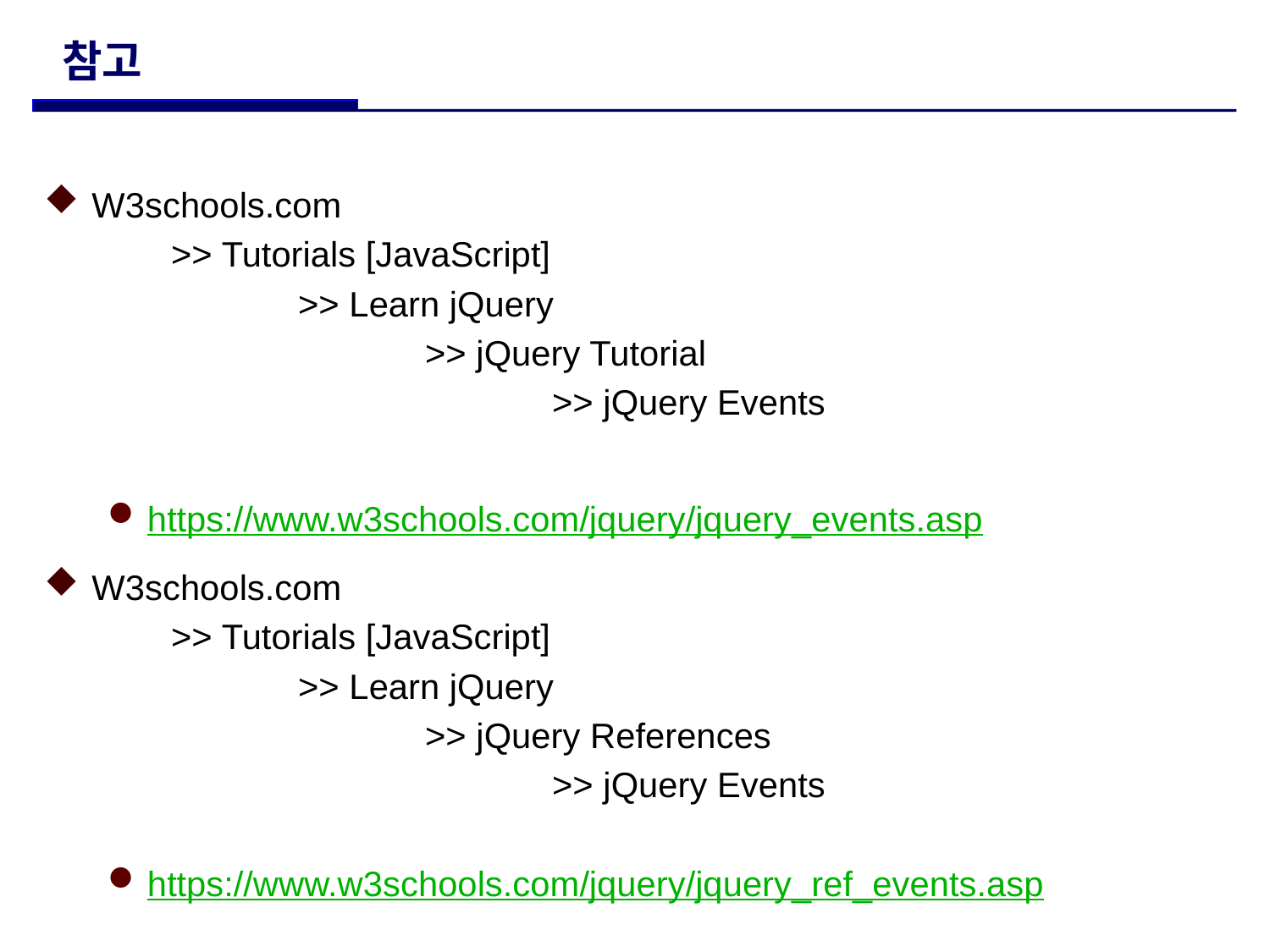

# 참고
W3schools.com
	>> Tutorials [JavaScript]
		>> Learn jQuery
			>> jQuery Tutorial
				>> jQuery Events

https://www.w3schools.com/jquery/jquery_events.asp
W3schools.com
	>> Tutorials [JavaScript]
		>> Learn jQuery
			>> jQuery References
				>> jQuery Events

https://www.w3schools.com/jquery/jquery_ref_events.asp